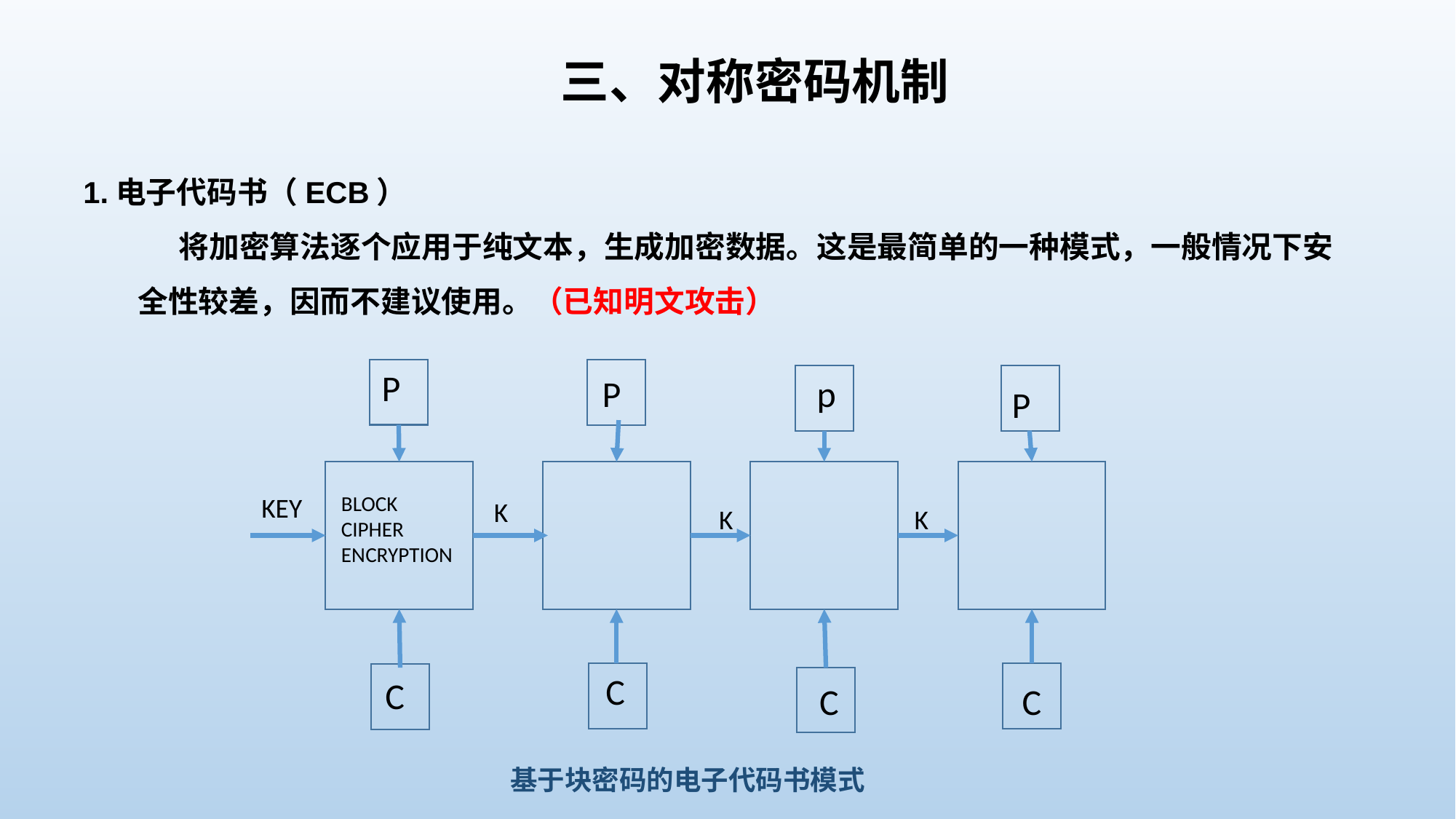

# 三、对称密码机制
1.电子代码书（ECB）
     将加密算法逐个应用于纯文本，生成加密数据。这是最简单的一种模式，一般情况下安全性较差，因而不建议使用。（已知明文攻击）

P

P
p

P

KEY
BLOCK
CIPHER
ENCRYPTION
K
K
K
C

C
C
C
基于块密码的电子代码书模式